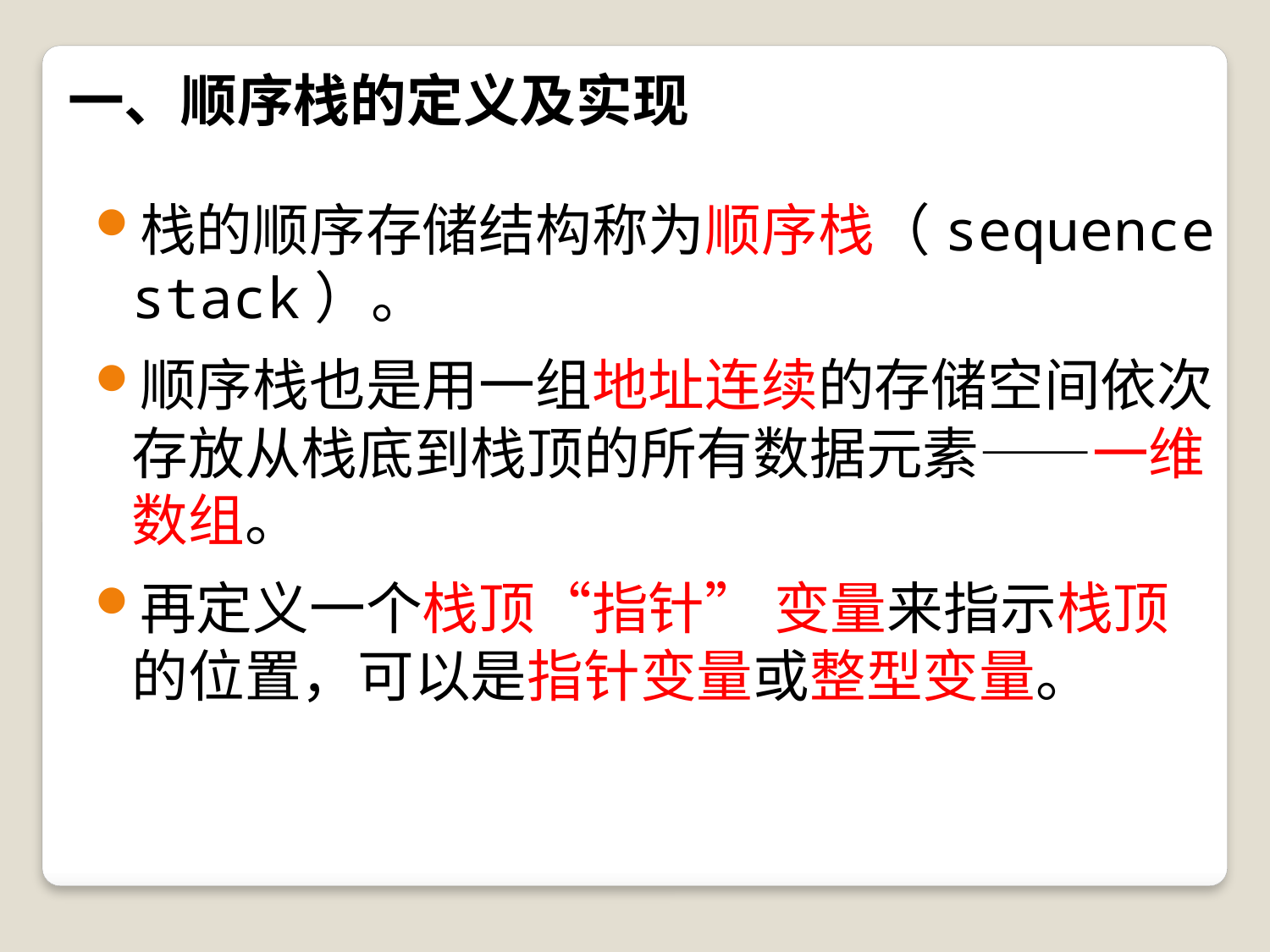

# 一、顺序栈的定义及实现

栈的顺序存储结构称为顺序栈（sequence stack）。
顺序栈也是用一组地址连续的存储空间依次存放从栈底到栈顶的所有数据元素——一维数组。
再定义一个栈顶“指针” 变量来指示栈顶的位置，可以是指针变量或整型变量。